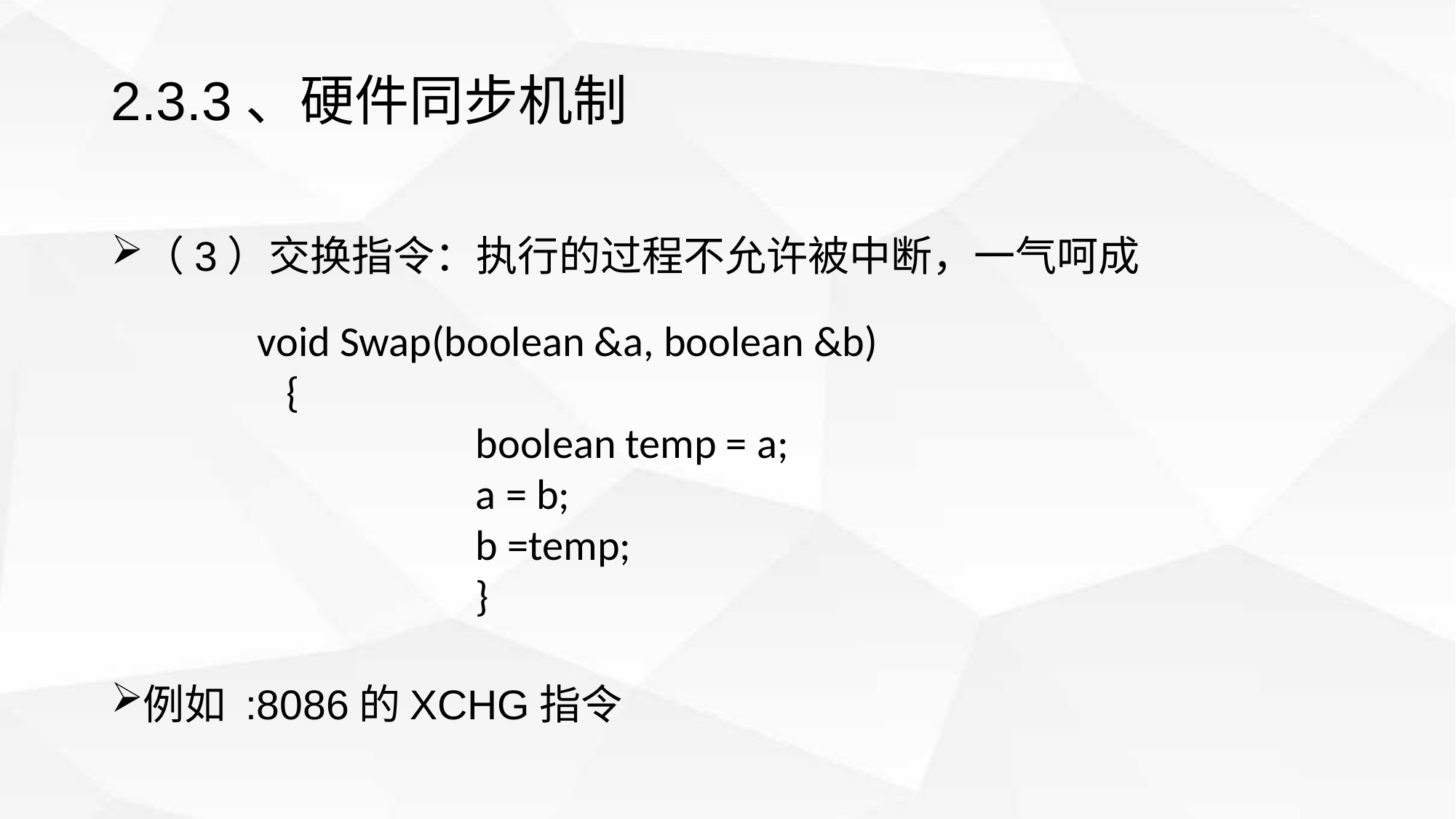

# 2.3.3、硬件同步机制
（3）交换指令：执行的过程不允许被中断，一气呵成

例如 :8086的XCHG指令
void Swap(boolean &a, boolean &b)
   {
		boolean temp = a;
		a = b;
		b =temp;
		}